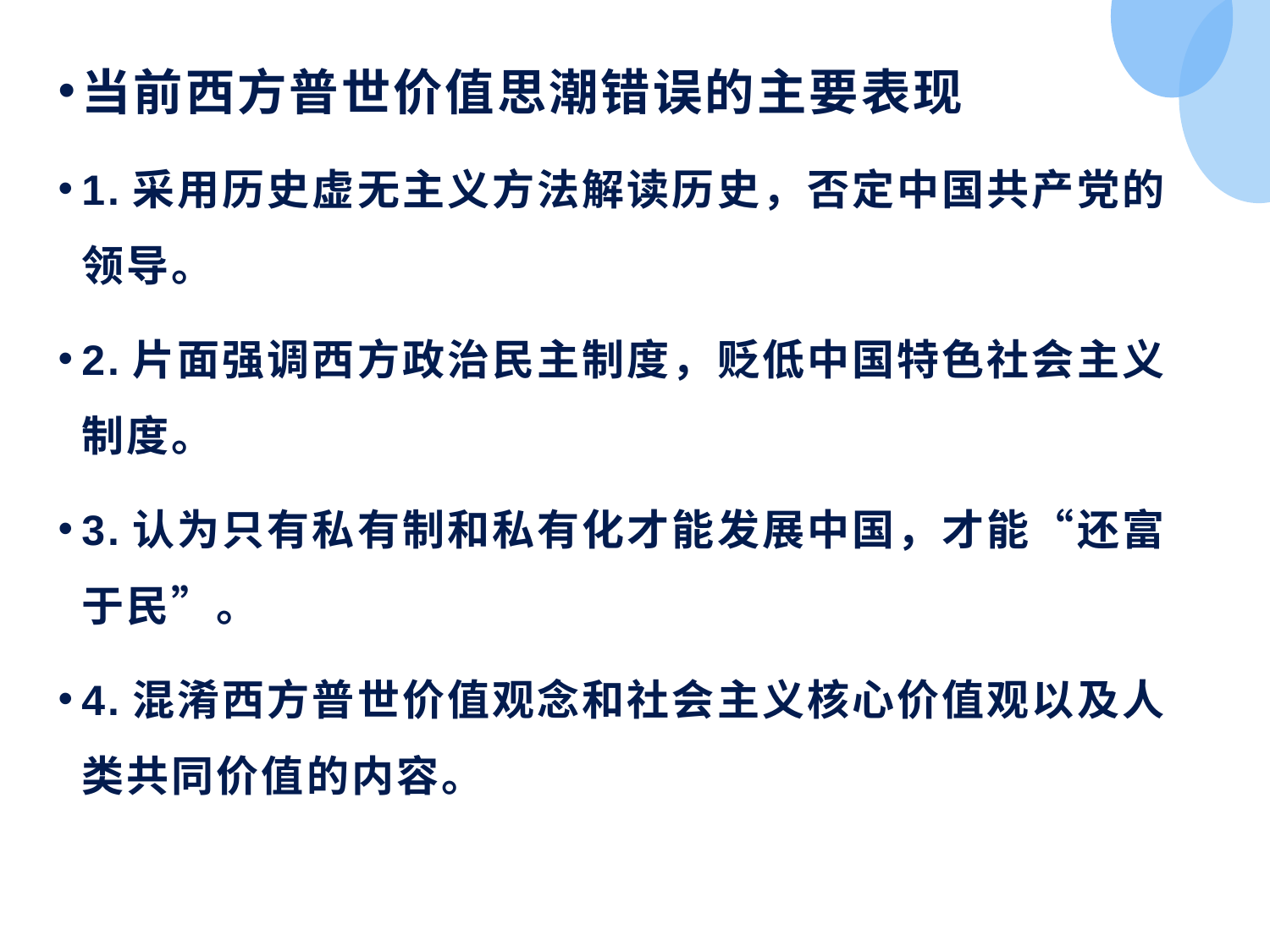

当前西方普世价值思潮错误的主要表现
1.采用历史虚无主义方法解读历史，否定中国共产党的领导。
2.片面强调西方政治民主制度，贬低中国特色社会主义制度。
3.认为只有私有制和私有化才能发展中国，才能“还富于民”。
4.混淆西方普世价值观念和社会主义核心价值观以及人类共同价值的内容。